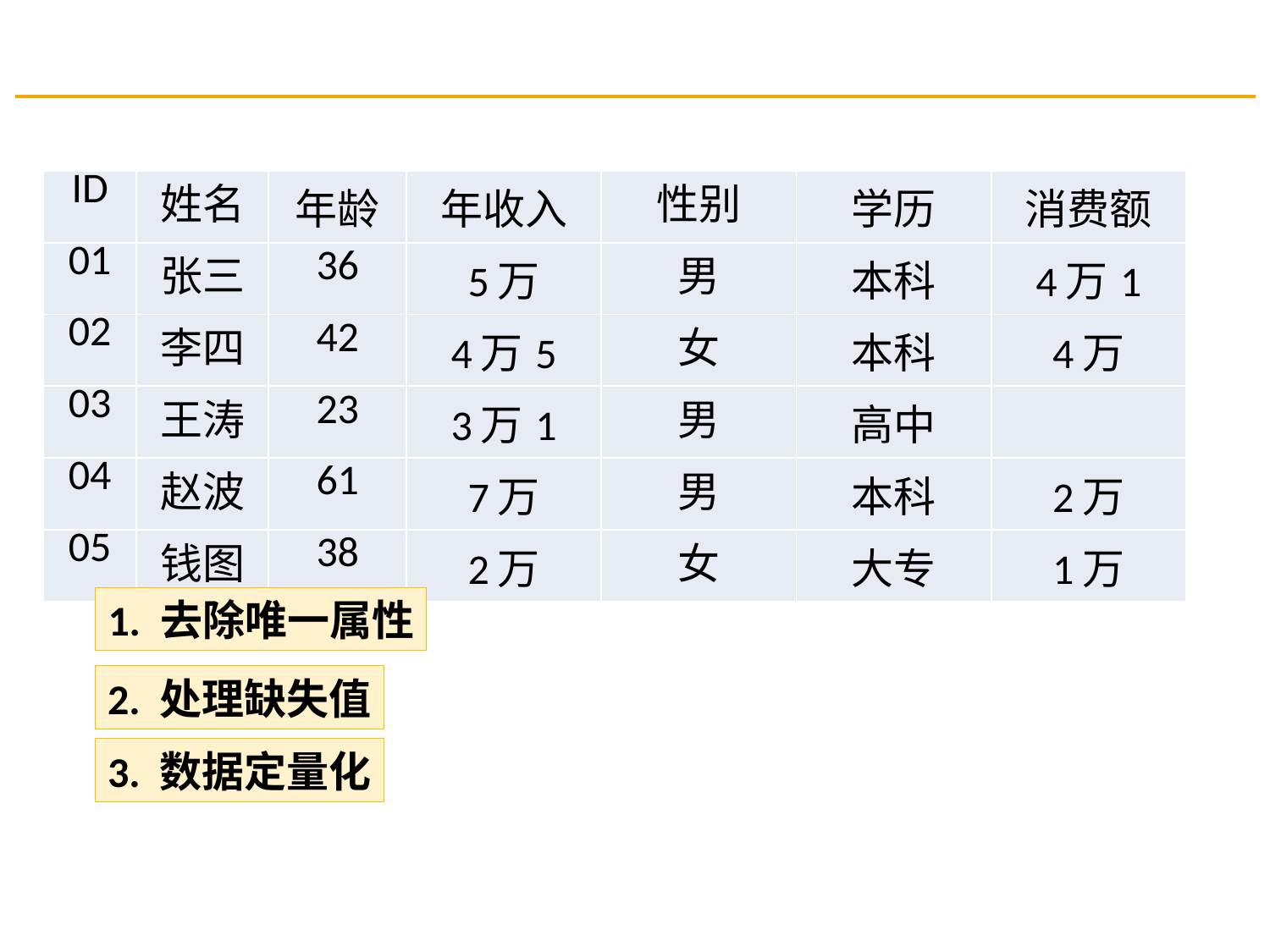

| ID | 姓名 | 年龄 | 年收入 | 性别 | 学历 | 消费额 |
| --- | --- | --- | --- | --- | --- | --- |
| 01 | 张三 | 36 | 5万 | 男 | 本科 | 4万1 |
| 02 | 李四 | 42 | 4万5 | 女 | 本科 | 4万 |
| 03 | 王涛 | 23 | 3万1 | 男 | 高中 |  |
| 04 | 赵波 | 61 | 7万 | 男 | 本科 | 2万 |
| 05 | 钱图 | 38 | 2万 | 女 | 大专 | 1万 |
1. 去除唯一属性
2. 处理缺失值
3. 数据定量化